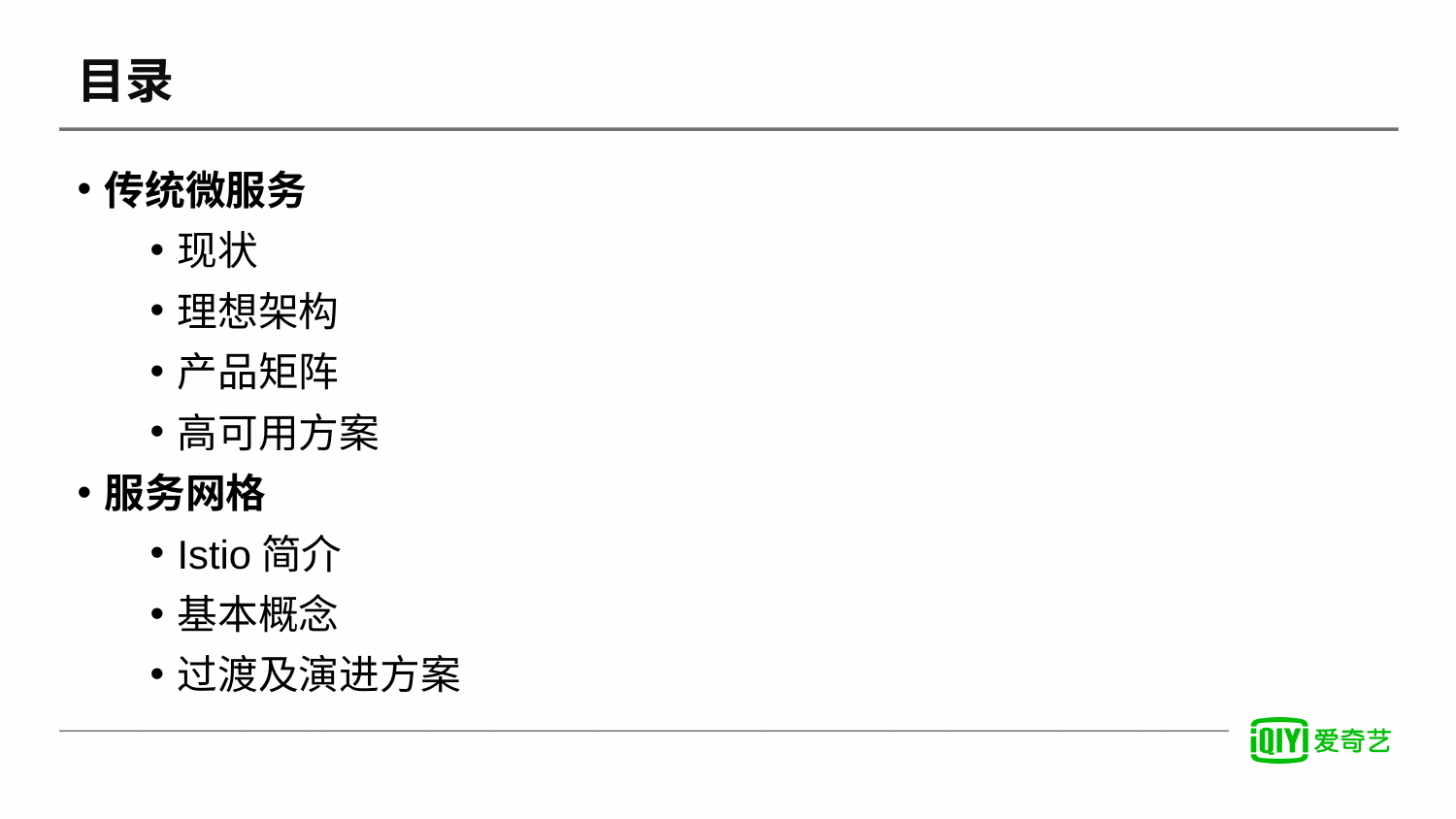

# 目录
传统微服务
现状
理想架构
产品矩阵
高可用方案
服务网格
Istio简介
基本概念
过渡及演进方案